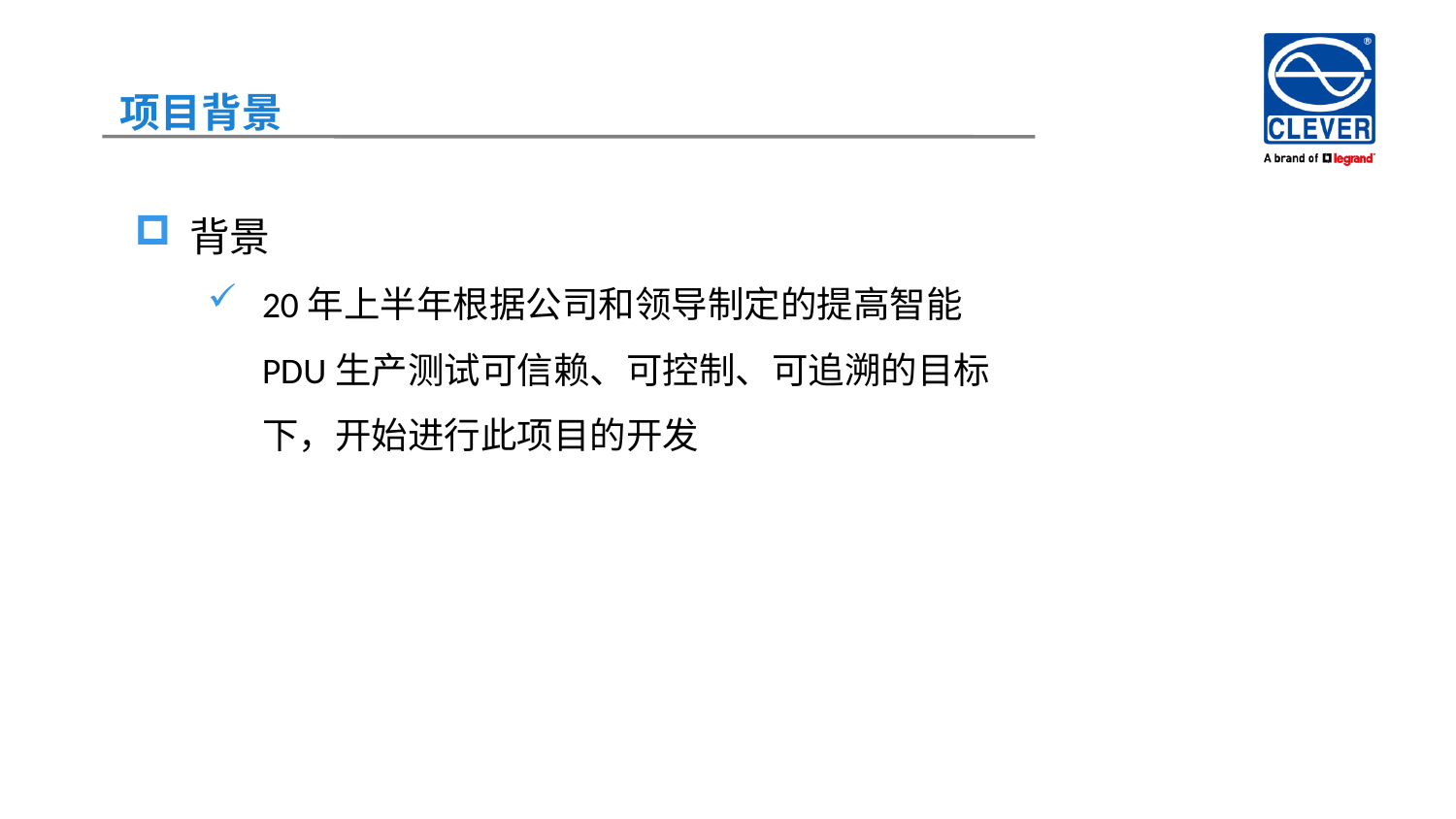

项目背景
背景
20年上半年根据公司和领导制定的提高智能PDU生产测试可信赖、可控制、可追溯的目标下，开始进行此项目的开发